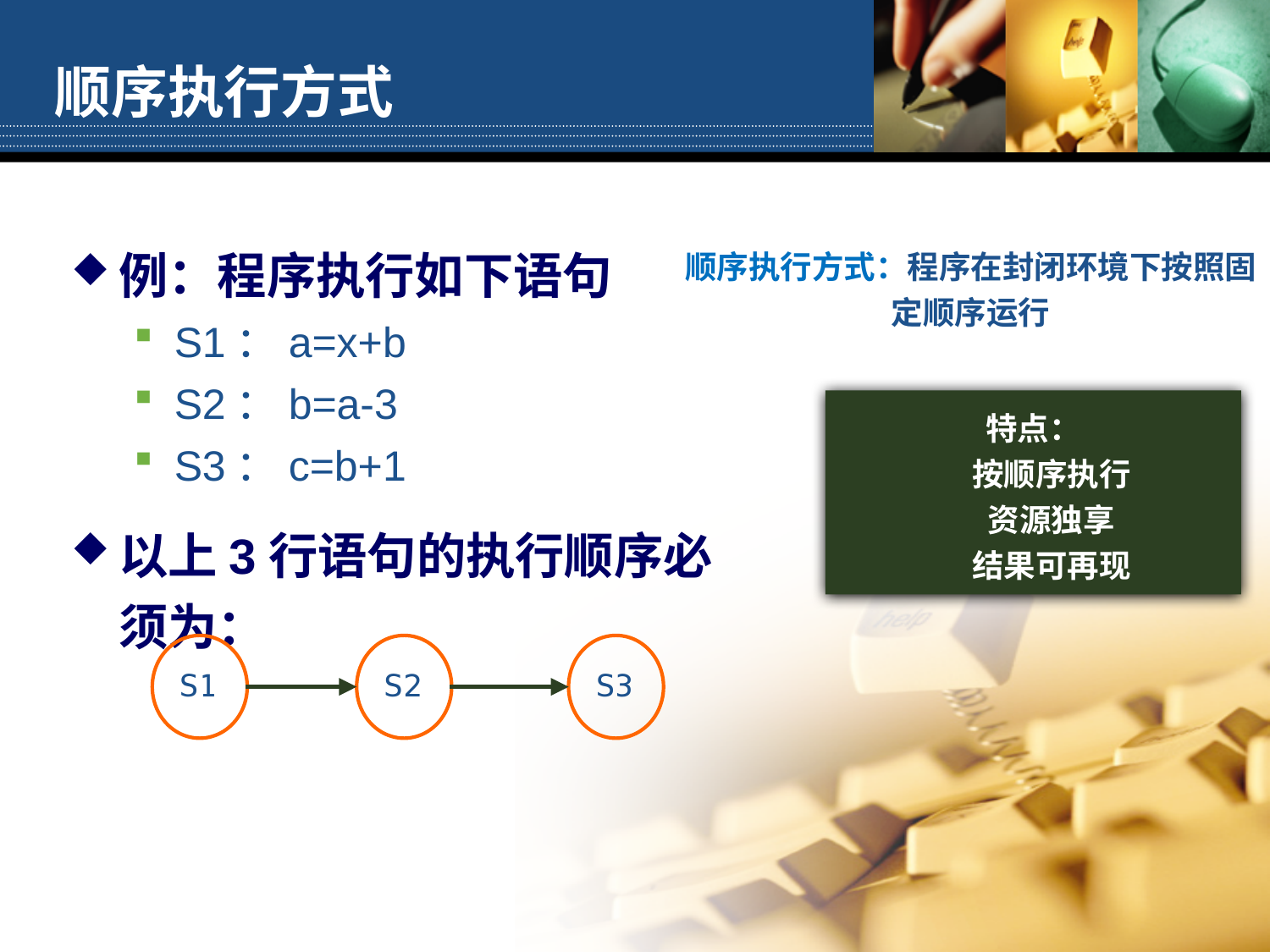

# 顺序执行方式
例：程序执行如下语句
S1：a=x+b
S2：b=a-3
S3：c=b+1
以上3行语句的执行顺序必须为：
顺序执行方式：程序在封闭环境下按照固定顺序运行
特点：
    按顺序执行
    资源独享
    结果可再现
S1
S2
S3
70